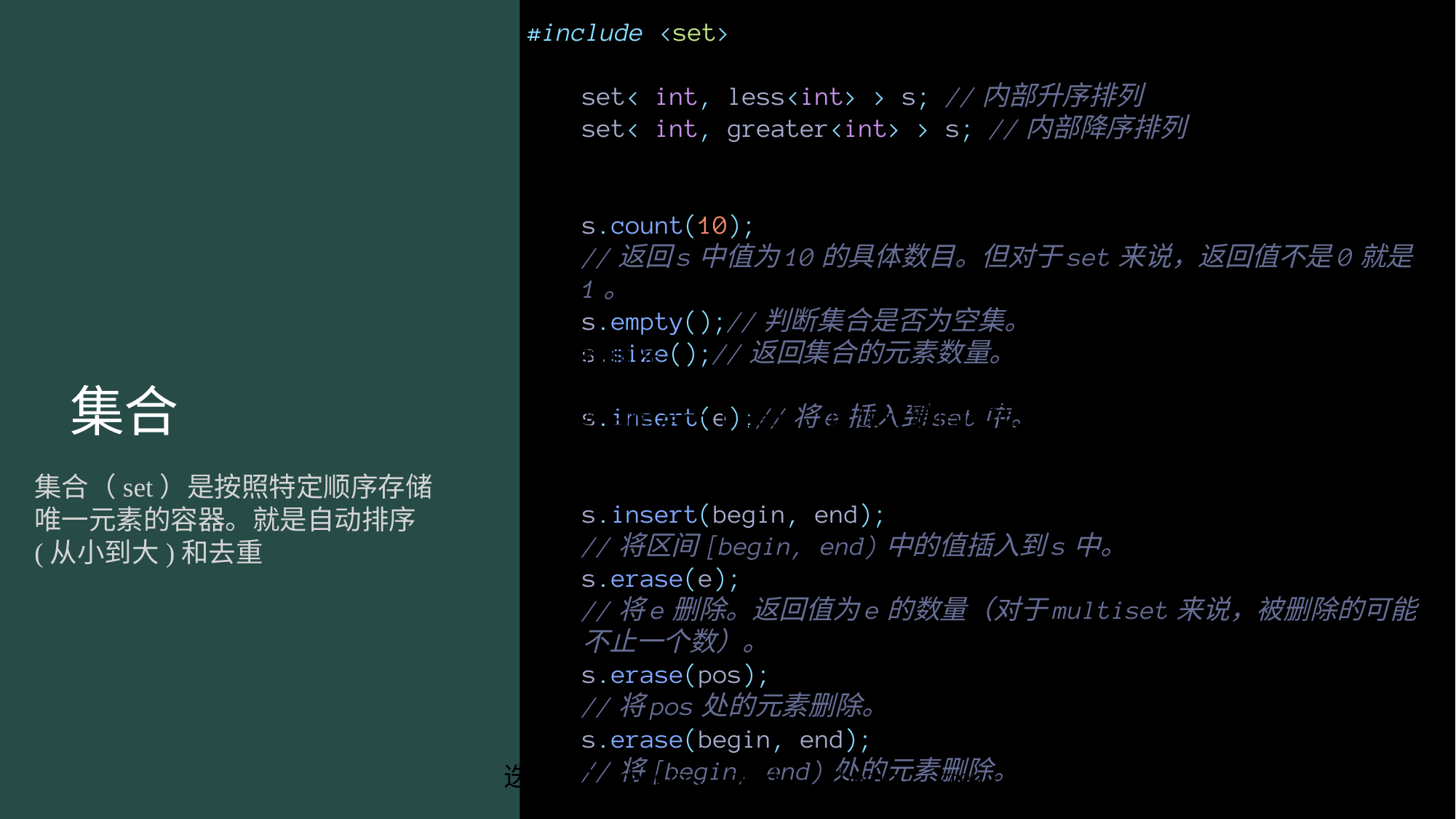

#include <set>

set< int, less<int> > s; //内部升序排列
set< int, greater<int> > s; //内部降序排列

s.count(10);
//返回s中值为10的具体数目。但对于set来说，返回值不是0就是1。
s.empty();//判断集合是否为空集。
s.size();//返回集合的元素数量。

s.insert(e);//将e插入到set中。

s.insert(begin, end);
//将区间[begin, end)中的值插入到s中。
s.erase(e);
//将e删除。返回值为e的数量（对于multiset来说，被删除的可能不止一个数）。
s.erase(pos);
//将pos处的元素删除。
s.erase(begin, end);
//将[begin, end)处的元素删除。
定义
	set也可以用预定义的区间来初始化。
查询
插入和删除
# 集合
返回值是一个pair ，其first是指向插入后元素的迭代器，second表示插入是否成功（如果其second为false，说明元素已经存在）。
集合（set）是按照特定顺序存储唯一元素的容器。就是自动排序(从小到大)和去重

迭代器：cbegin、cend、crbegin、crend返回只读迭代器。